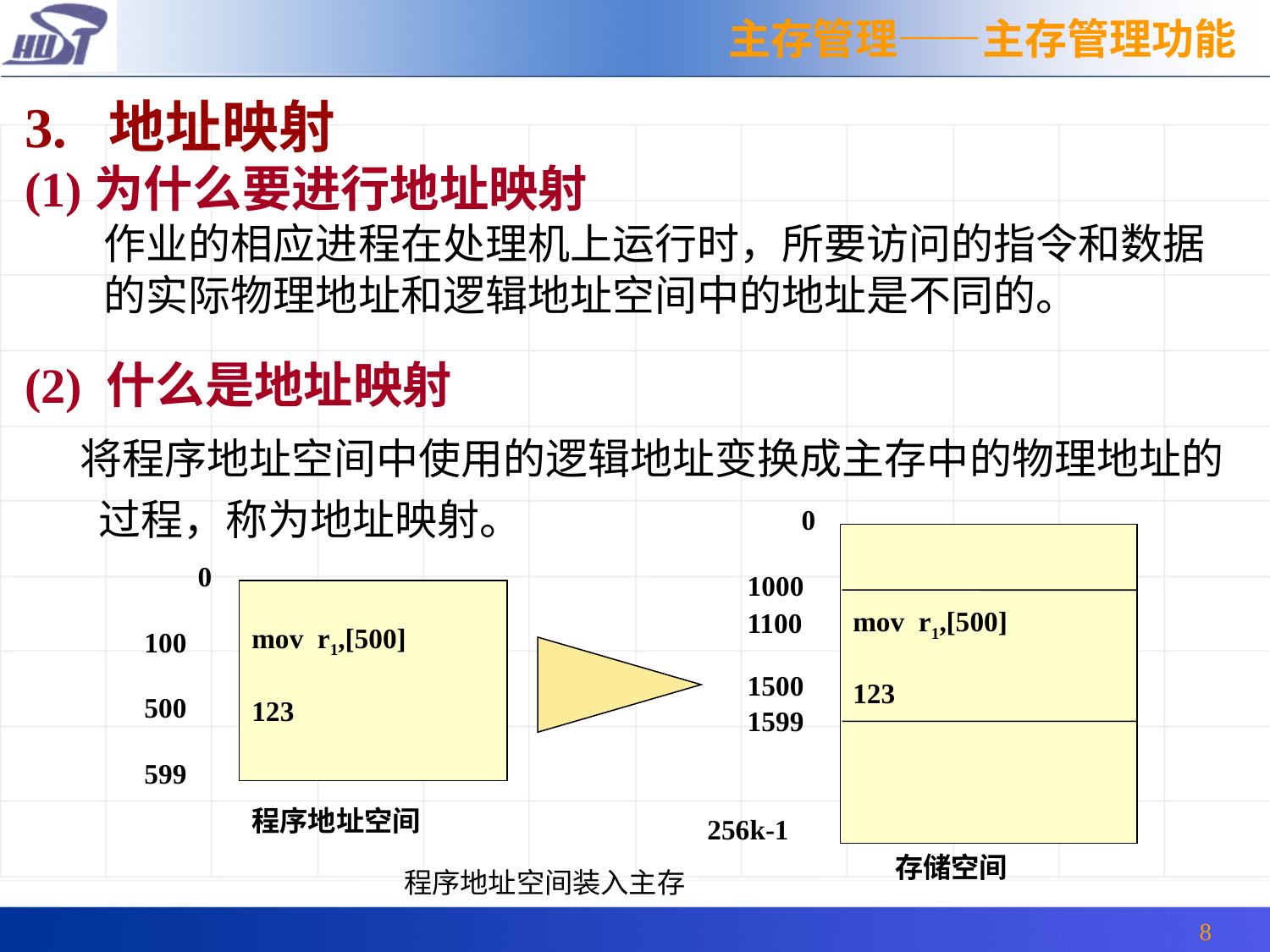

主存管理——主存管理功能
3.  地址映射
(1)为什么要进行地址映射
 	作业的相应进程在处理机上运行时，所要访问的指令和数据的实际物理地址和逻辑地址空间中的地址是不同的。
(2) 什么是地址映射
      将程序地址空间中使用的逻辑地址变换成主存中的物理地址的过程，称为地址映射。
0

mov  r1,[500]

123
1000

1100
1500
1599

256k-1
存储空间
0

mov  r1,[500]

123
100
500
599
程序地址空间

程序地址空间装入主存
8